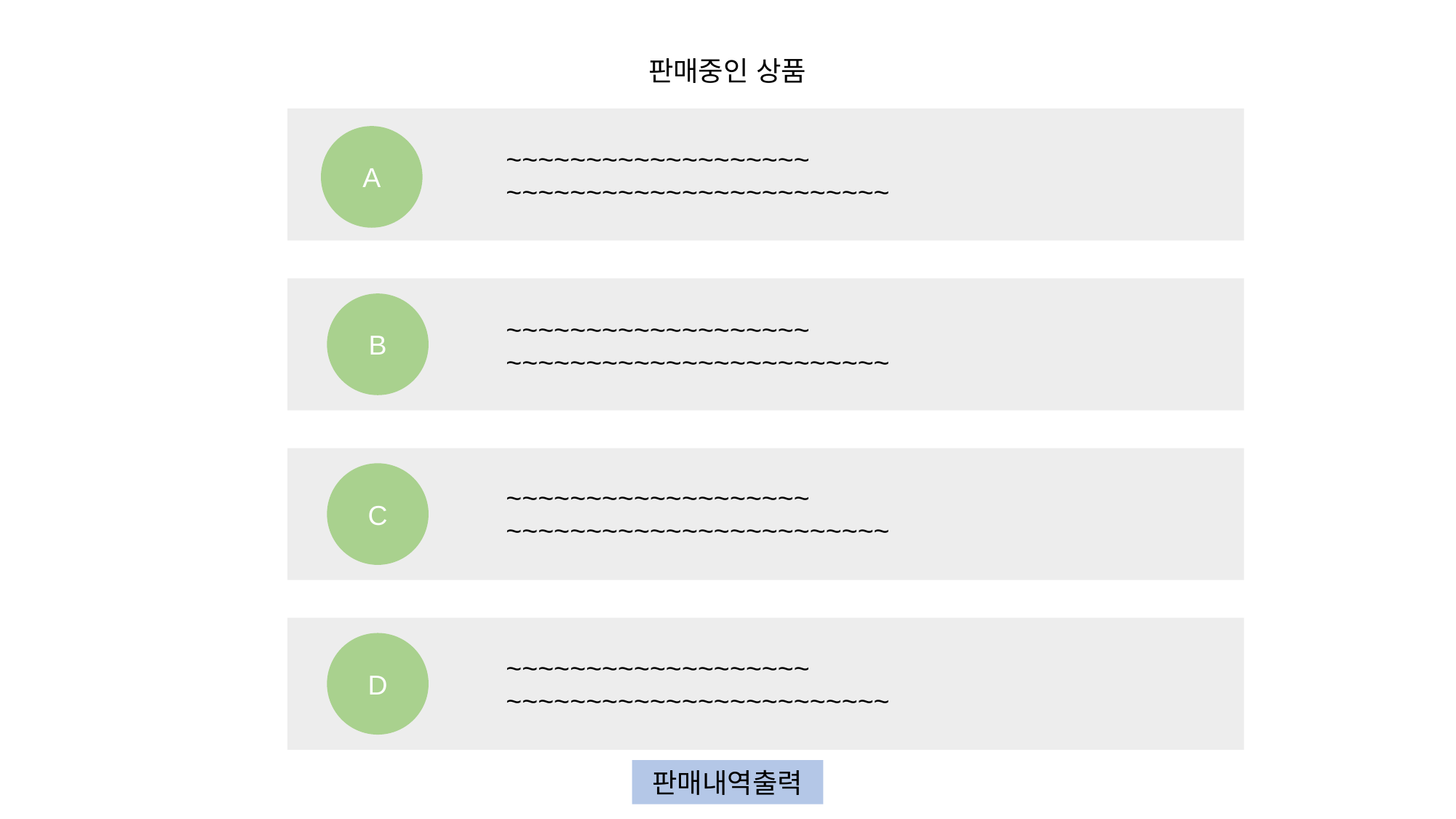

판매중인 상품

A
~~~~~~~~~~~~~~~~~~~
~~~~~~~~~~~~~~~~~~~~~~~~

B
~~~~~~~~~~~~~~~~~~~
~~~~~~~~~~~~~~~~~~~~~~~~

C
~~~~~~~~~~~~~~~~~~~
~~~~~~~~~~~~~~~~~~~~~~~~

D
~~~~~~~~~~~~~~~~~~~
~~~~~~~~~~~~~~~~~~~~~~~~
판매내역출력